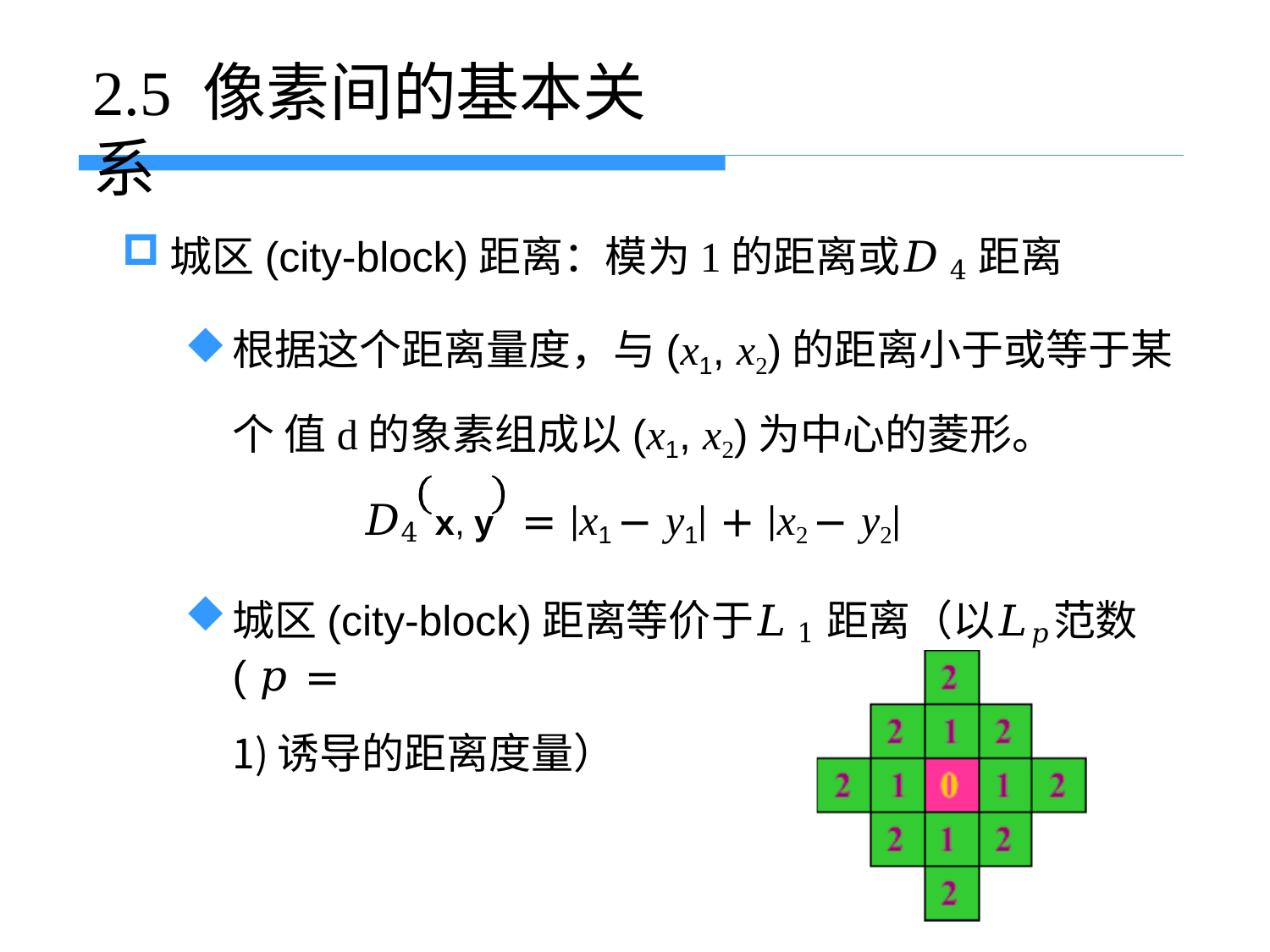

# 2.5 像素间的基本关系
城区(city-block)距离：模为1的距离或𝐷4距离
根据这个距离量度，与(x1, x2)的距离小于或等于某个 值d的象素组成以(x1, x2)为中心的菱形。
𝐷4	x, y	= |x1 − y1| + |x2 − y2|
城区(city-block)距离等价于𝐿1距离（以𝐿𝑝范数( 𝑝 =
诱导的距离度量）